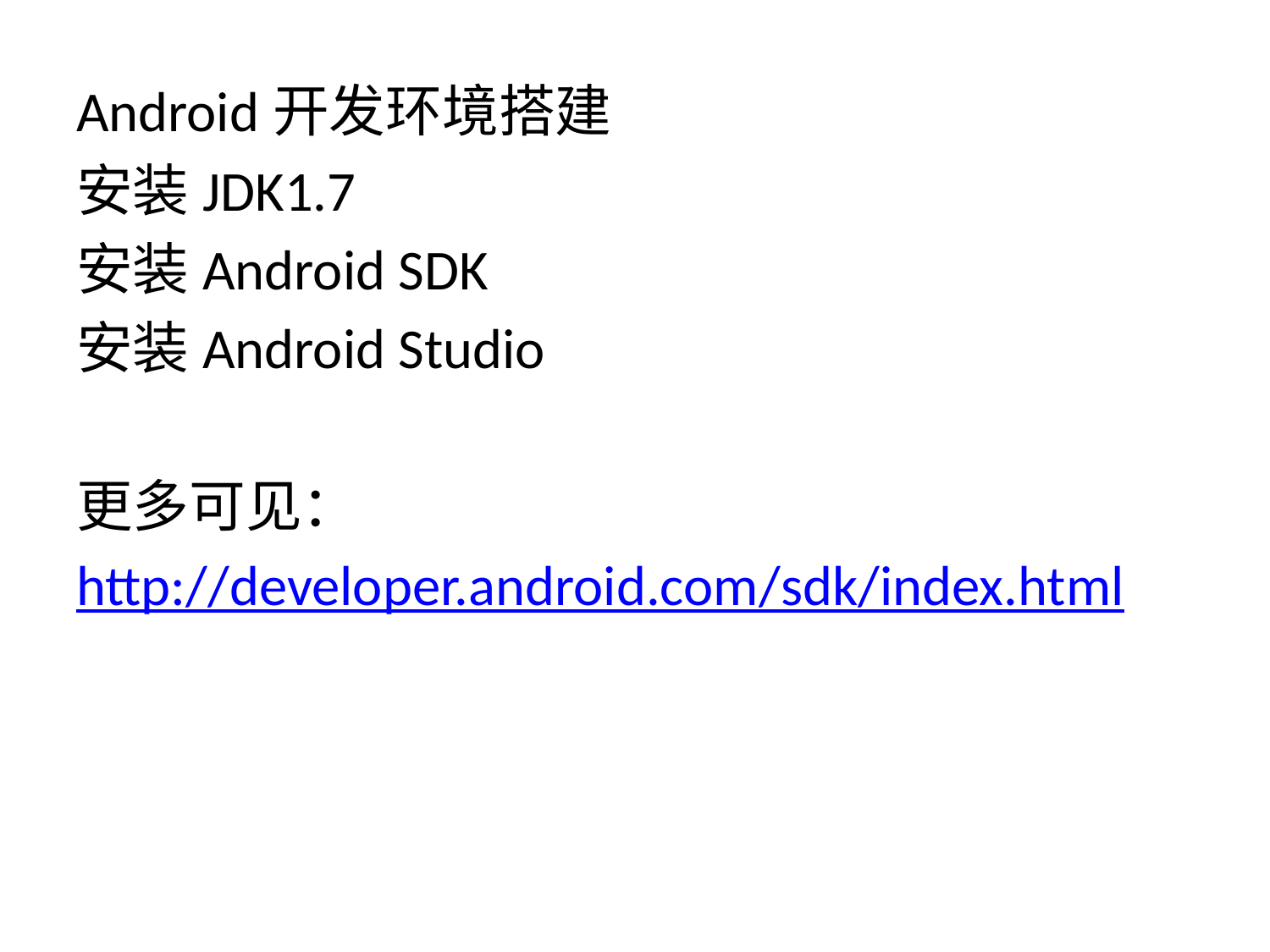

Android开发环境搭建
安装JDK1.7
安装Android SDK
安装Android Studio

更多可见：
http://developer.android.com/sdk/index.html